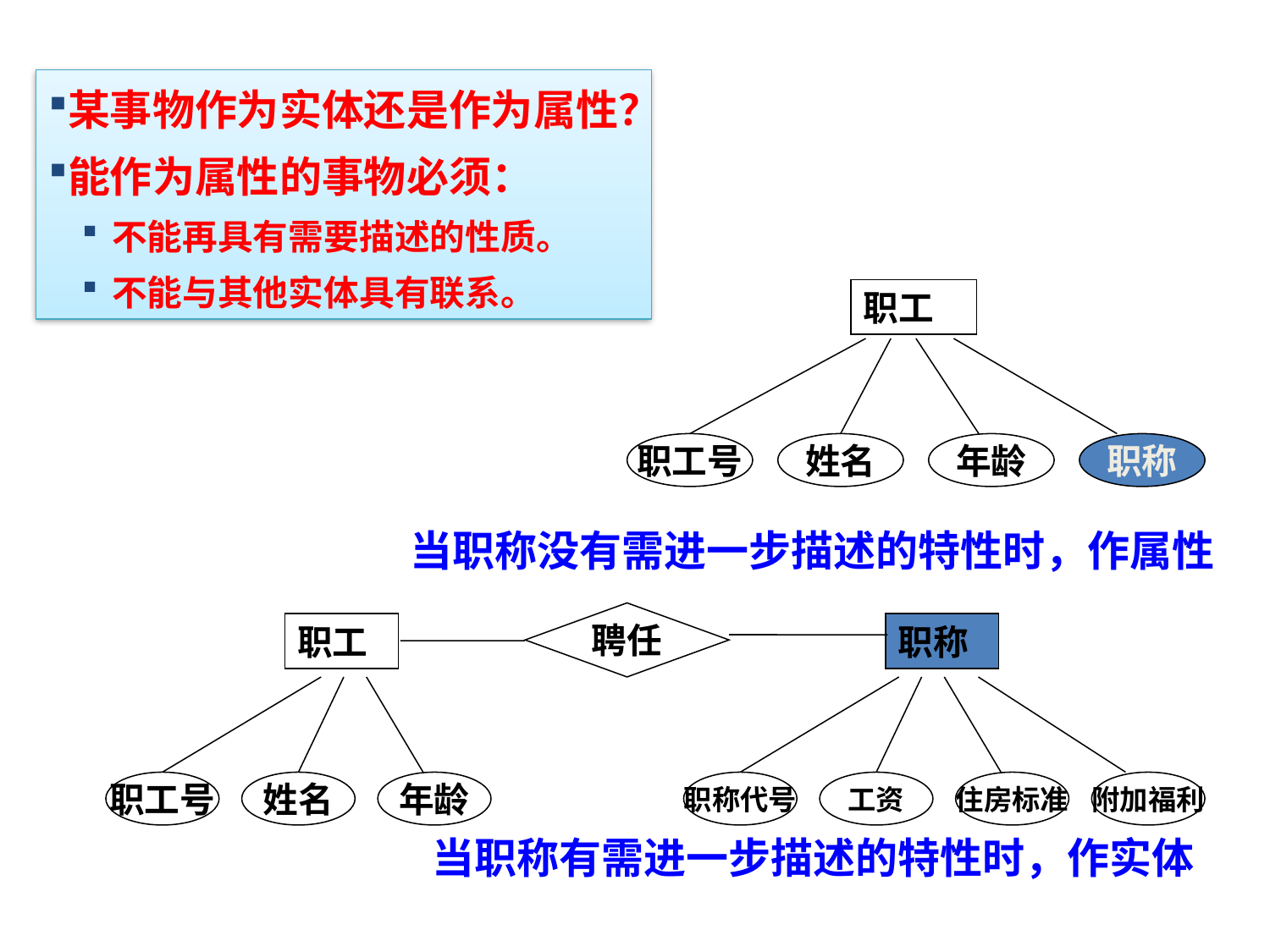

某事物作为实体还是作为属性？
能作为属性的事物必须：
不能再具有需要描述的性质。
不能与其他实体具有联系。
职工

职工号
姓名
年龄
职称
当职称没有需进一步描述的特性时，作属性
聘任
职工
职称

职工号
姓名
年龄
职称代号
工资
住房标准
附加福利
当职称有需进一步描述的特性时，作实体